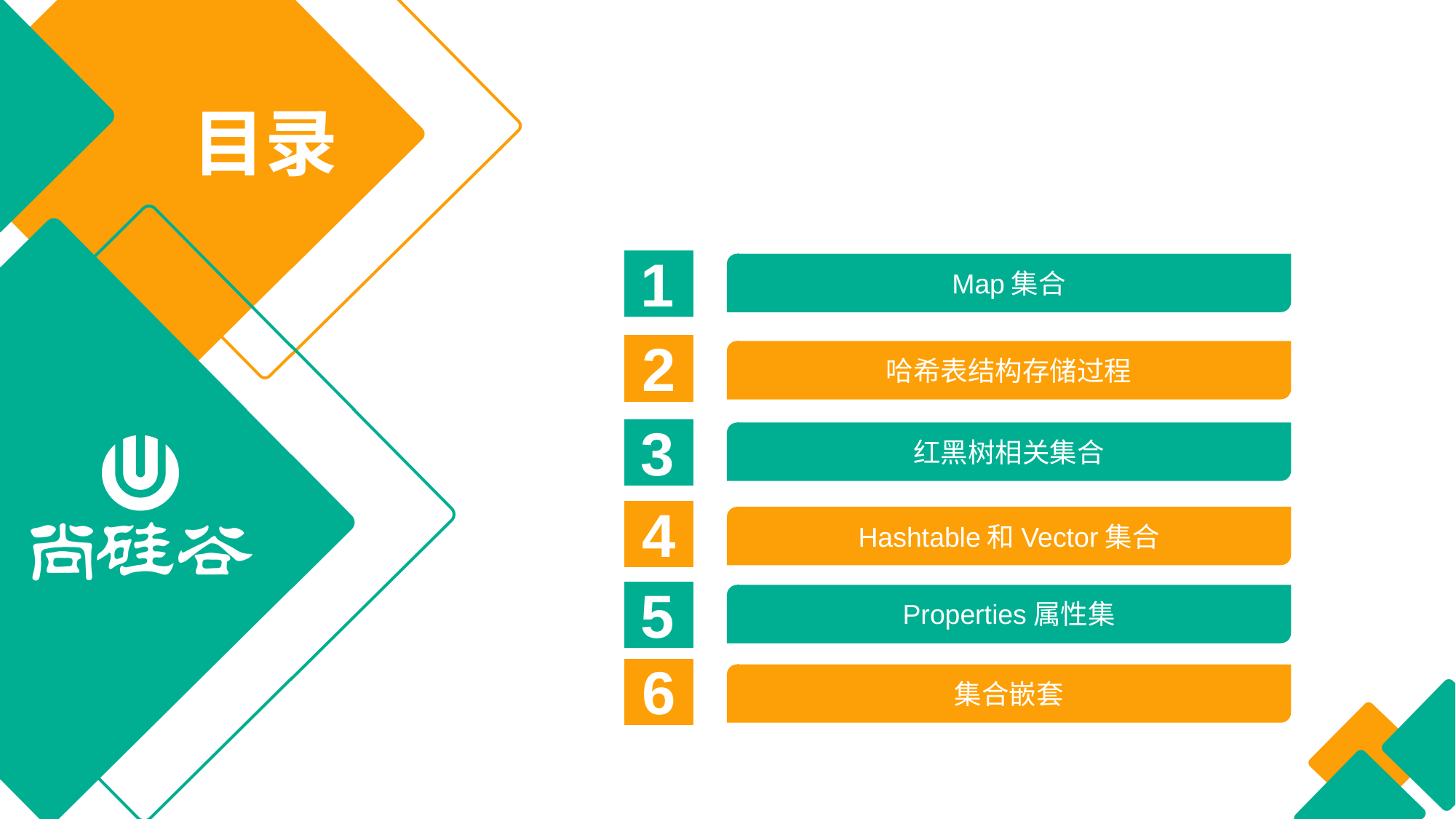

目录
1

Map集合
2

哈希表结构存储过程
3

红黑树相关集合
4

Hashtable和Vector集合
5

Properties属性集
6

集合嵌套